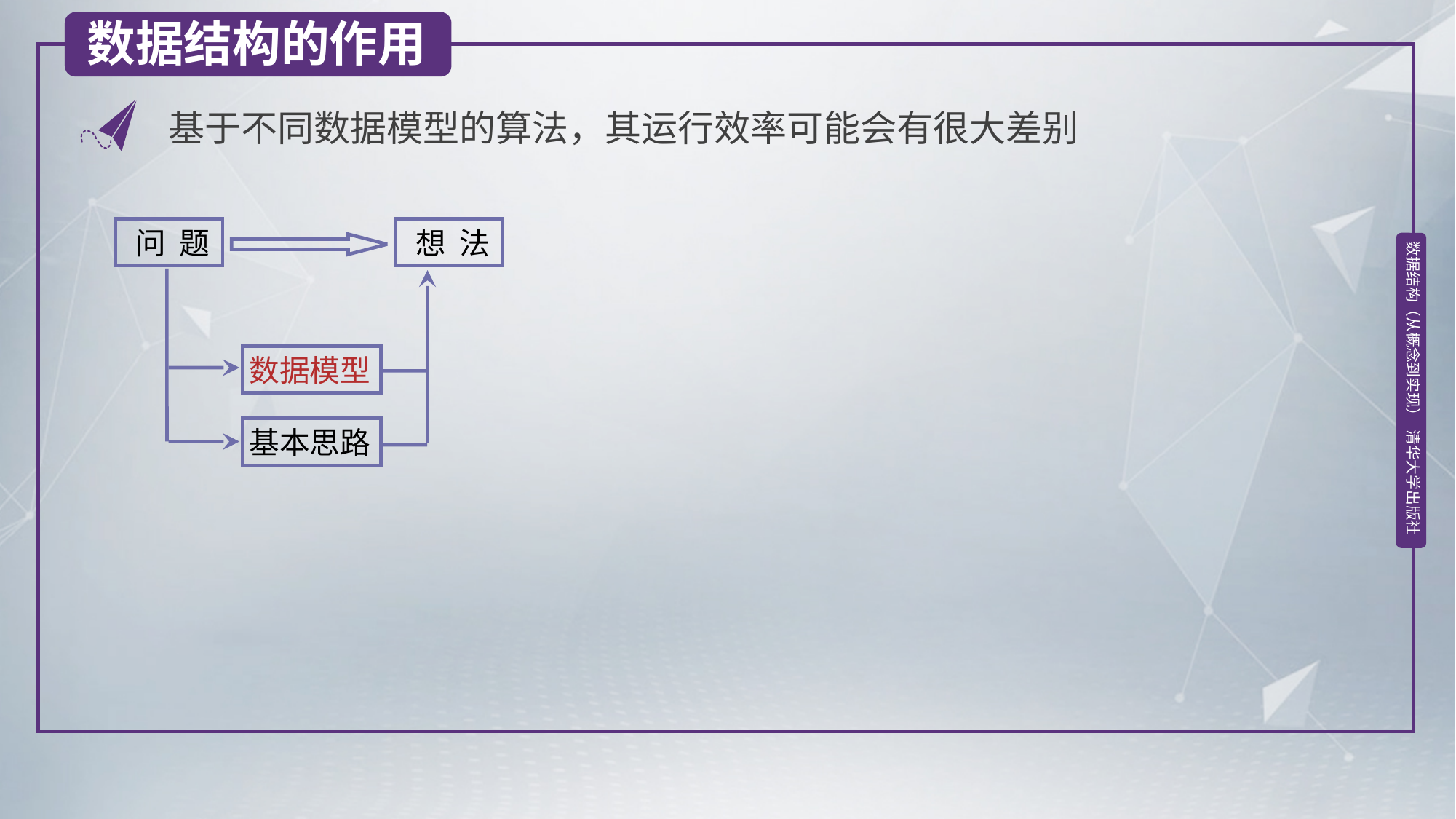

数据结构的作用

基于不同数据模型的算法，其运行效率可能会有很大差别

 想  法
 问  题

数据模型

基本思路